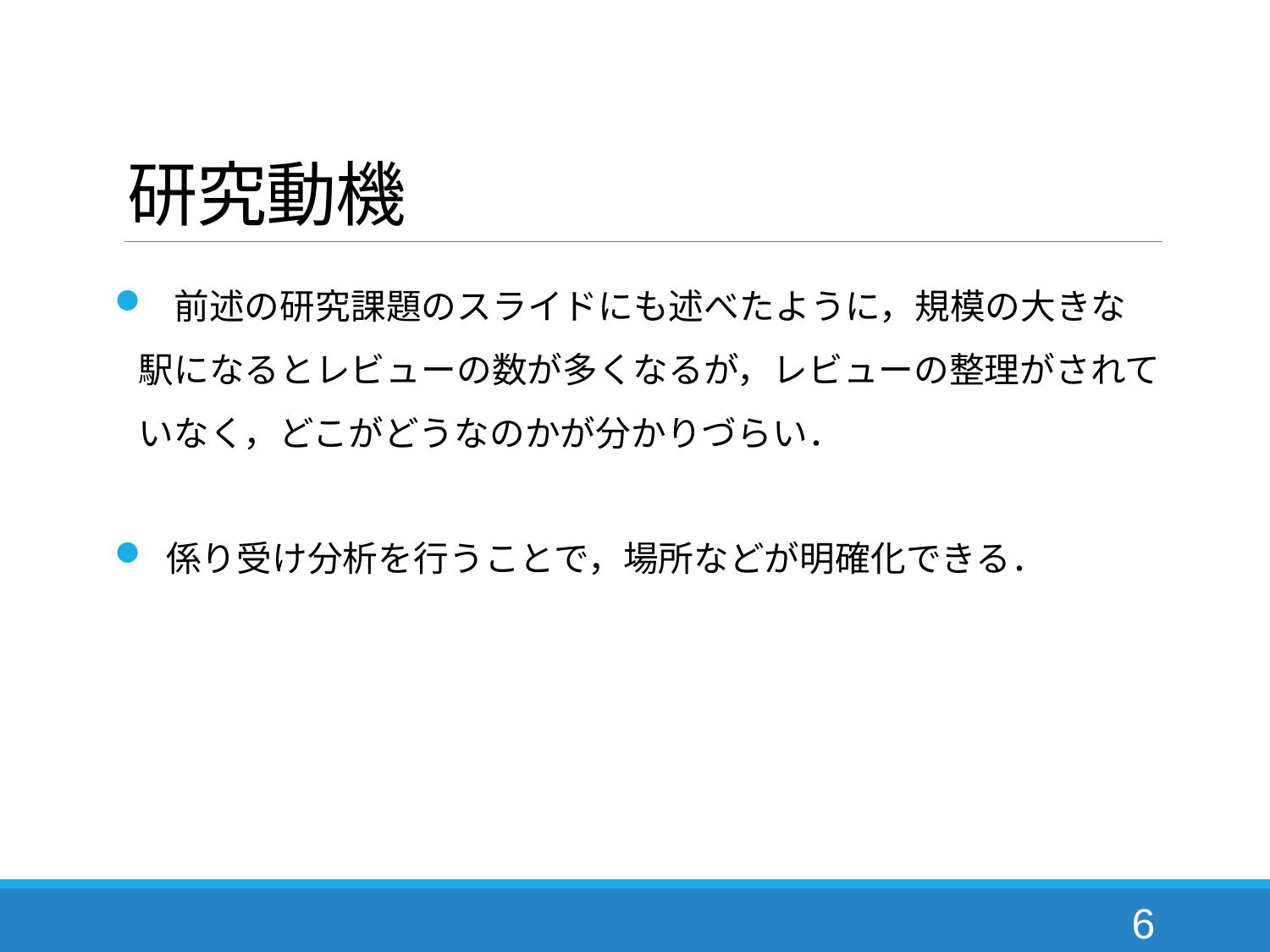

# 研究動機
  前述の研究課題のスライドにも述べたように，規模の大きな駅になるとレビューの数が多くなるが，レビューの整理がされていなく，どこがどうなのかが分かりづらい．

 係り受け分析を行うことで，場所などが明確化できる．

6